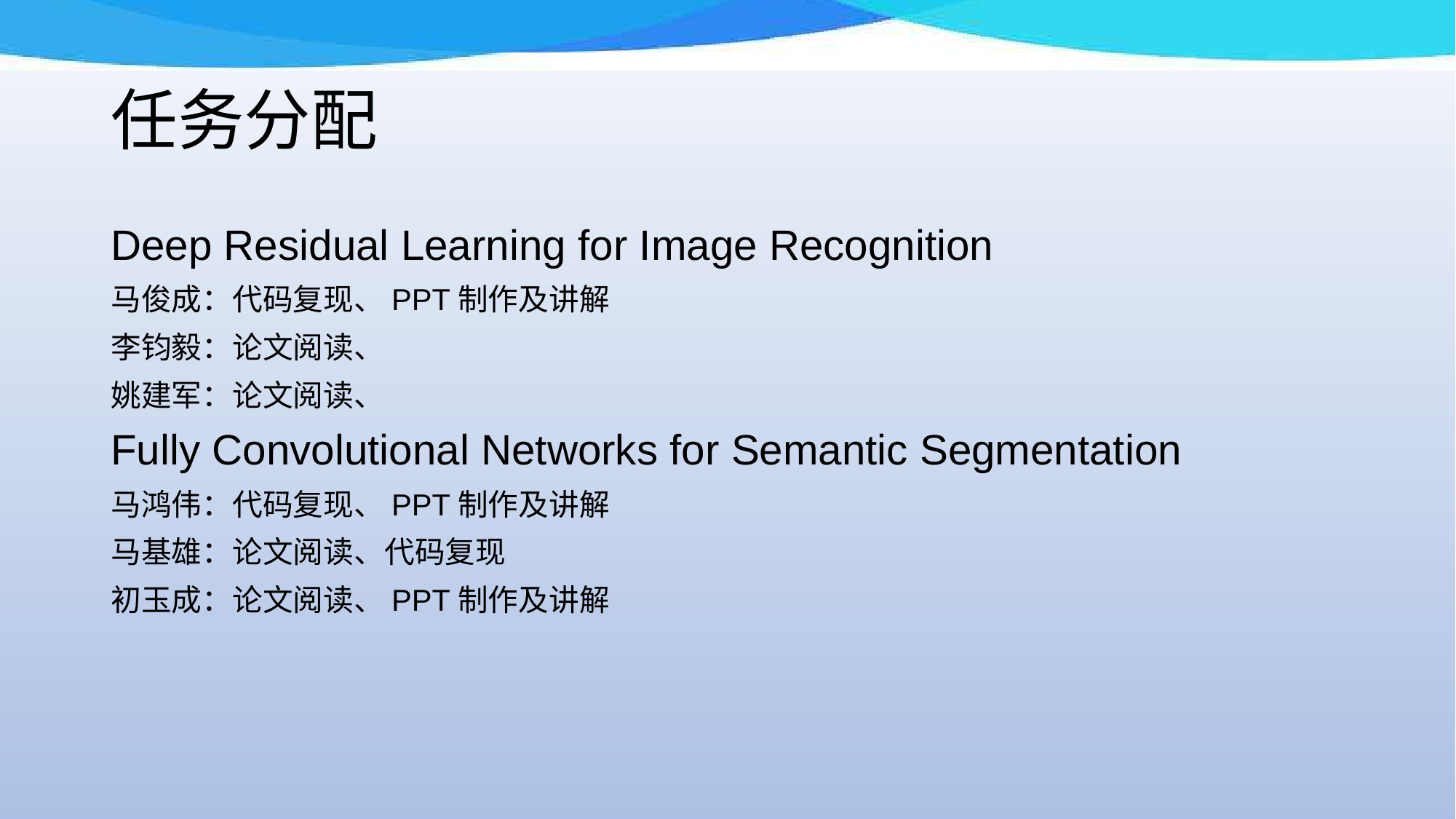

# 任务分配
Deep Residual Learning for Image Recognition
马俊成：代码复现、PPT制作及讲解
李钧毅：论文阅读、
姚建军：论文阅读、
Fully Convolutional Networks for Semantic Segmentation
马鸿伟：代码复现、PPT制作及讲解
马基雄：论文阅读、代码复现
初玉成：论文阅读、PPT制作及讲解